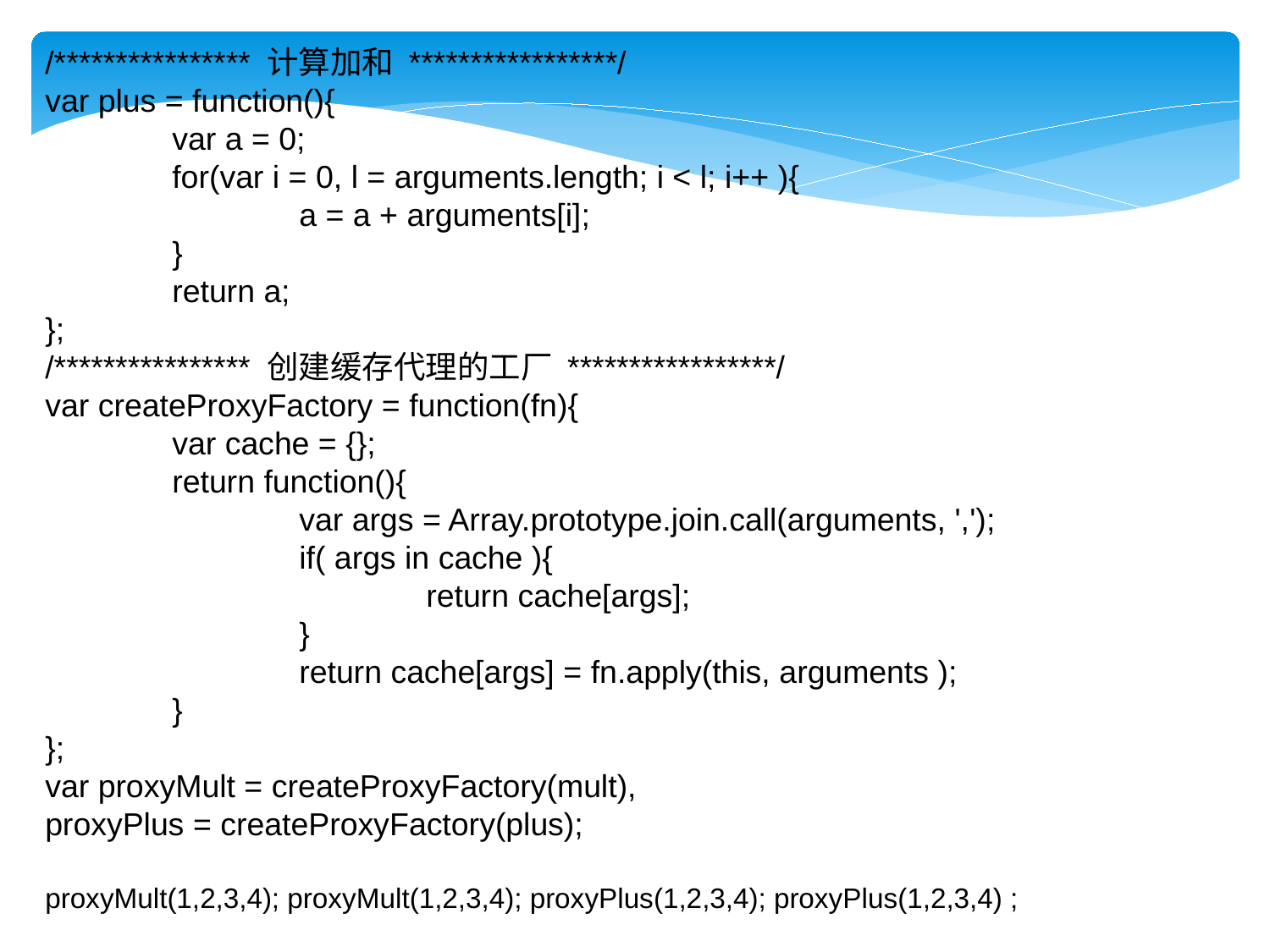

/**************** 计算加和 *****************/
var plus = function(){
	var a = 0;
	for(var i = 0, l = arguments.length; i < l; i++ ){
		a = a + arguments[i];
	}
	return a;
};
/**************** 创建缓存代理的工厂 *****************/
var createProxyFactory = function(fn){
	var cache = {};
	return function(){
		var args = Array.prototype.join.call(arguments, ',');
		if( args in cache ){
			return cache[args];
		}
		return cache[args] = fn.apply(this, arguments );
	}
};
var proxyMult = createProxyFactory(mult),
proxyPlus = createProxyFactory(plus);

proxyMult(1,2,3,4); proxyMult(1,2,3,4); proxyPlus(1,2,3,4); proxyPlus(1,2,3,4) ;